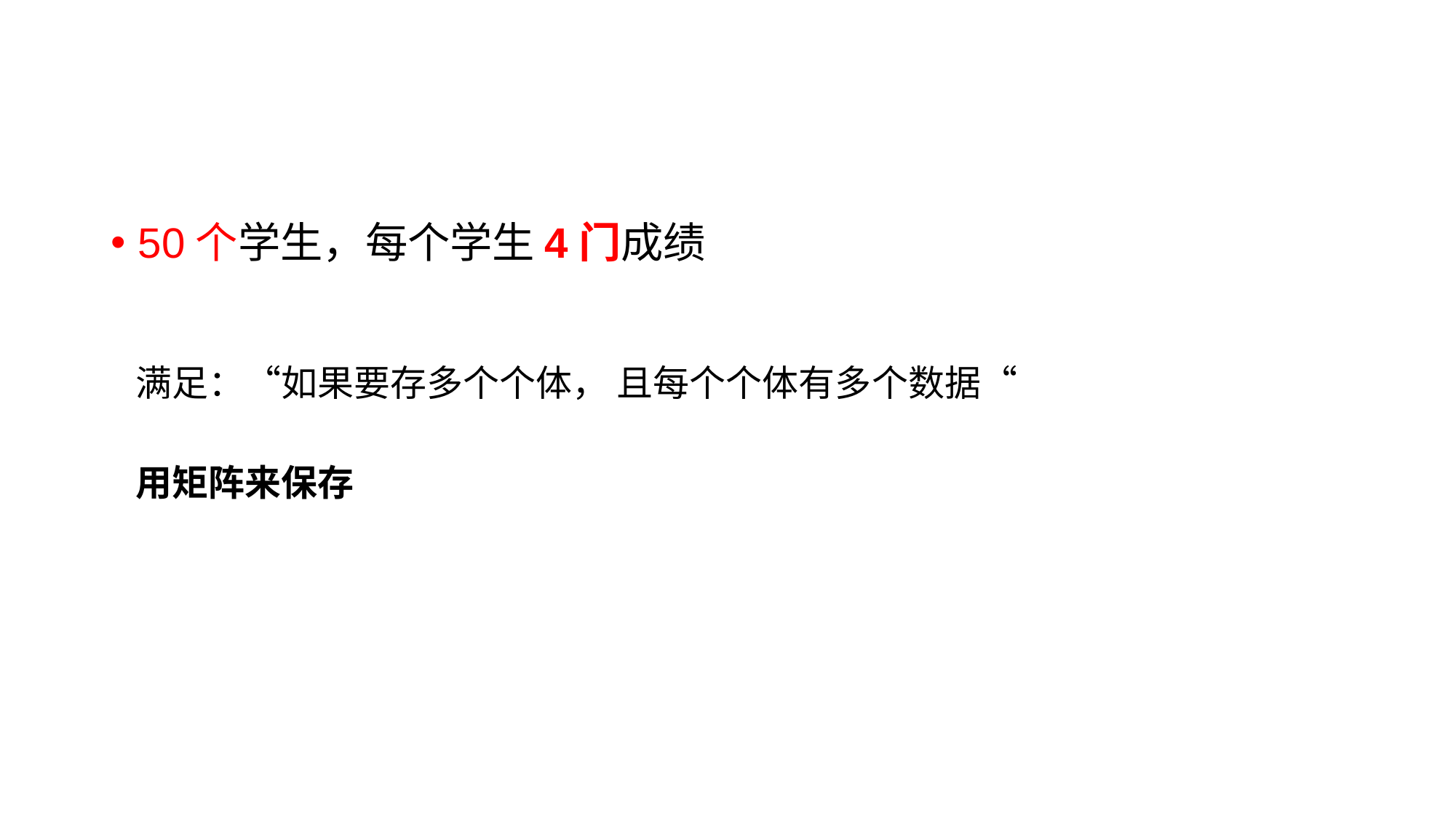

50个学生，每个学生4门成绩
满足：“如果要存多个个体， 且每个个体有多个数据“

用矩阵来保存